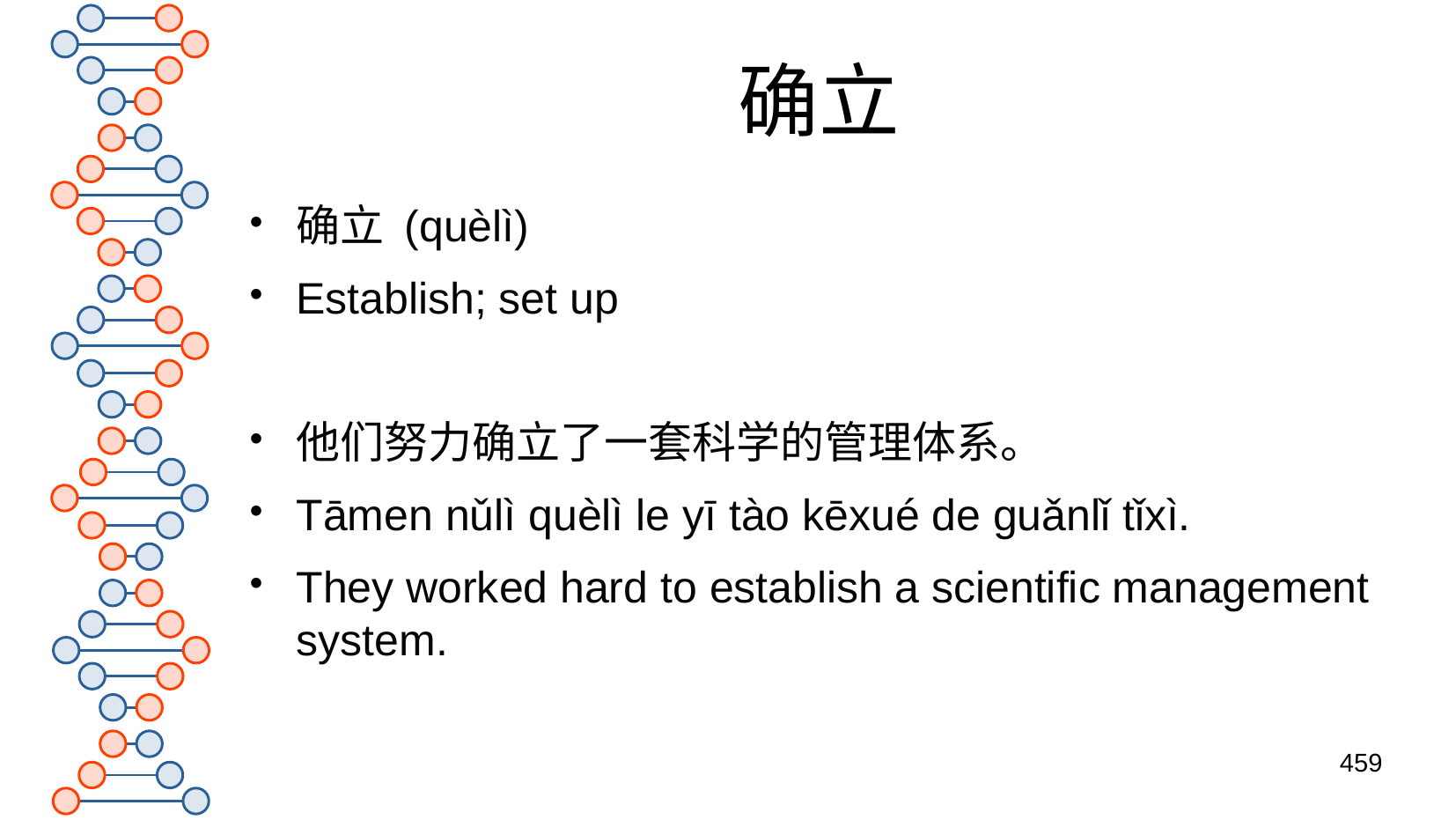

# 确立
确立 (quèlì)
Establish; set up

他们努力确立了一套科学的管理体系。
Tāmen nǔlì quèlì le yī tào kēxué de guǎnlǐ tǐxì.
They worked hard to establish a scientific management system.

459